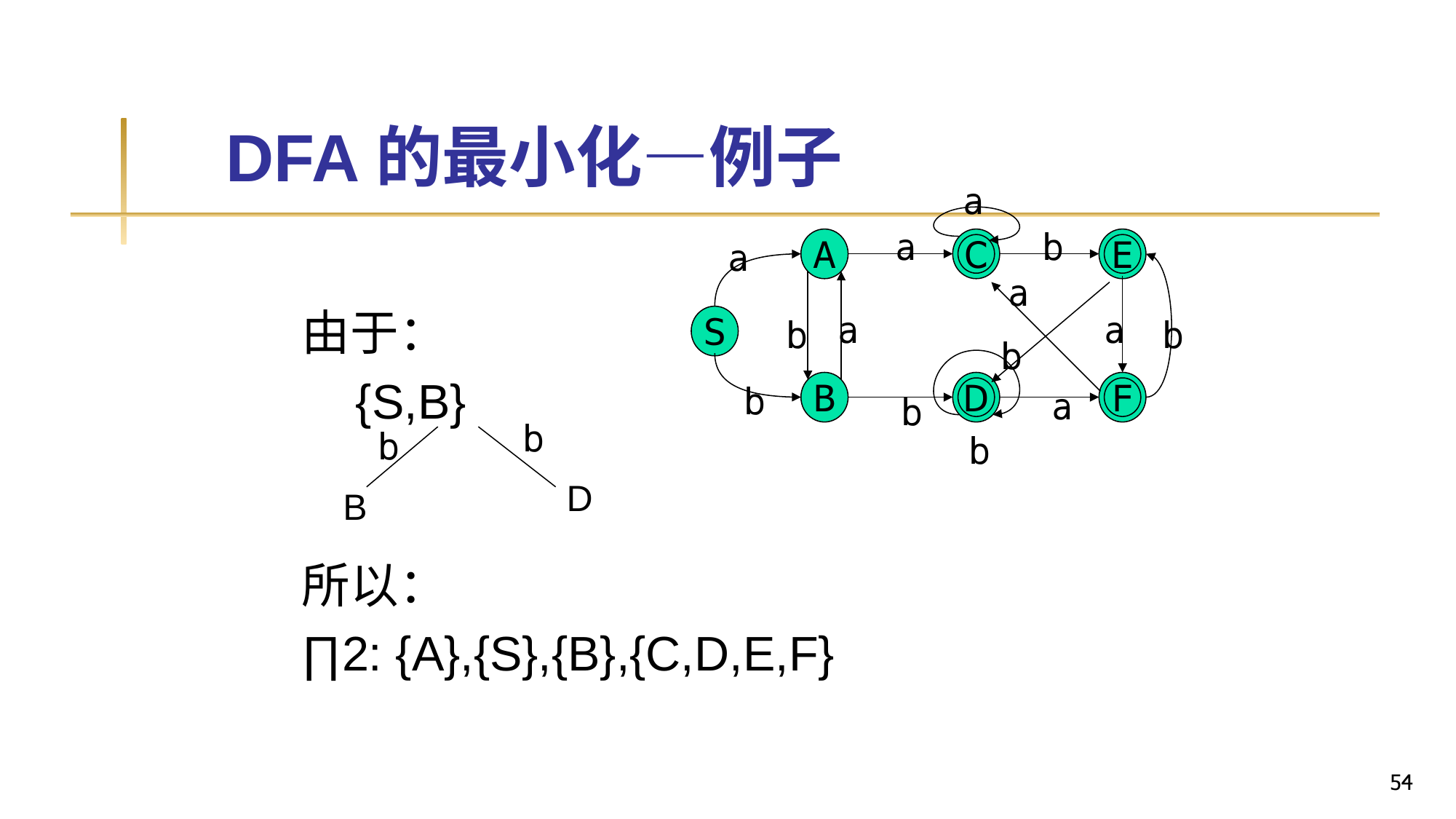

# DFA的最小化—例子
a
a
b
A

C

E
a
a
a
a
S
b
b
b
B

D

F
b
a
b
b

由于：
    {S,B}
所以：
∏2: {A},{S},{B},{C,D,E,F}

b
b

D
B
54